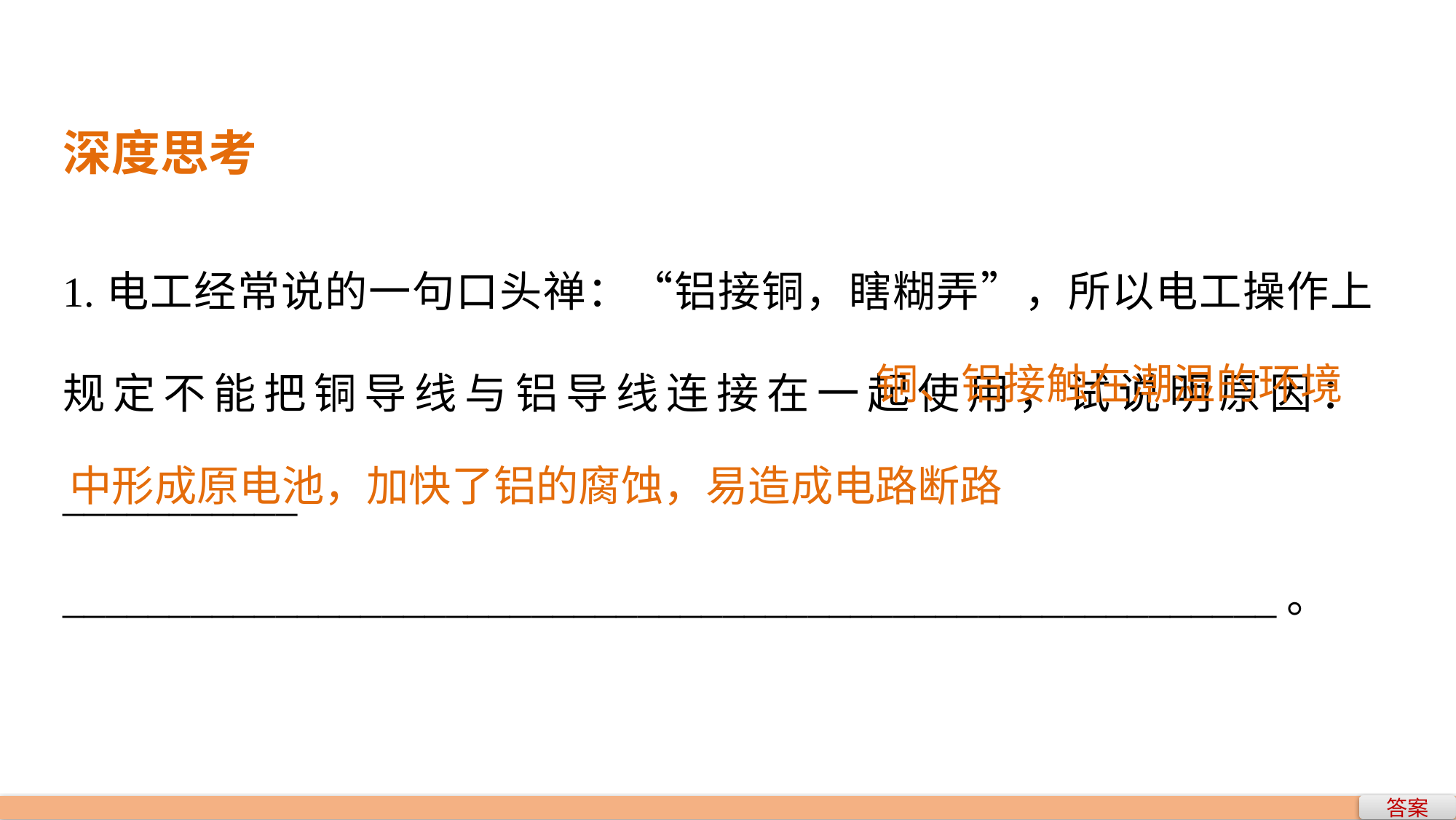

深度思考
1.电工经常说的一句口头禅：“铝接铜，瞎糊弄”，所以电工操作上规定不能把铜导线与铝导线连接在一起使用，试说明原因：___________
_________________________________________________________。
							　铜、铝接触在潮湿的环境中形成原电池，加快了铝的腐蚀，易造成电路断路
答案